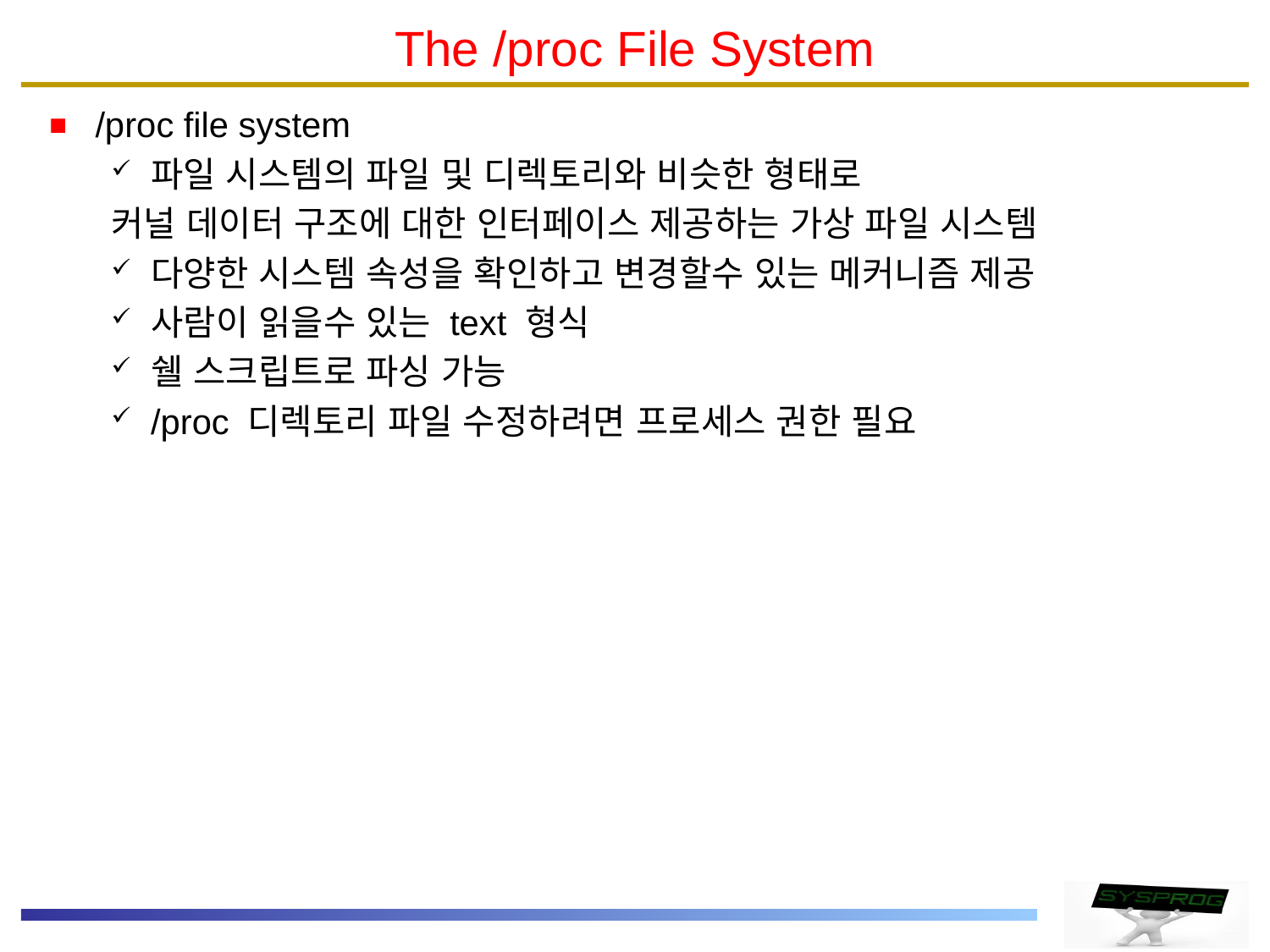

# The /proc File System
/proc file system
파일 시스템의 파일 및 디렉토리와 비슷한 형태로
커널 데이터 구조에 대한 인터페이스 제공하는 가상 파일 시스템
다양한 시스템 속성을 확인하고 변경할수 있는 메커니즘 제공
사람이 읽을수 있는 text 형식
쉘 스크립트로 파싱 가능
/proc 디렉토리 파일 수정하려면 프로세스 권한 필요